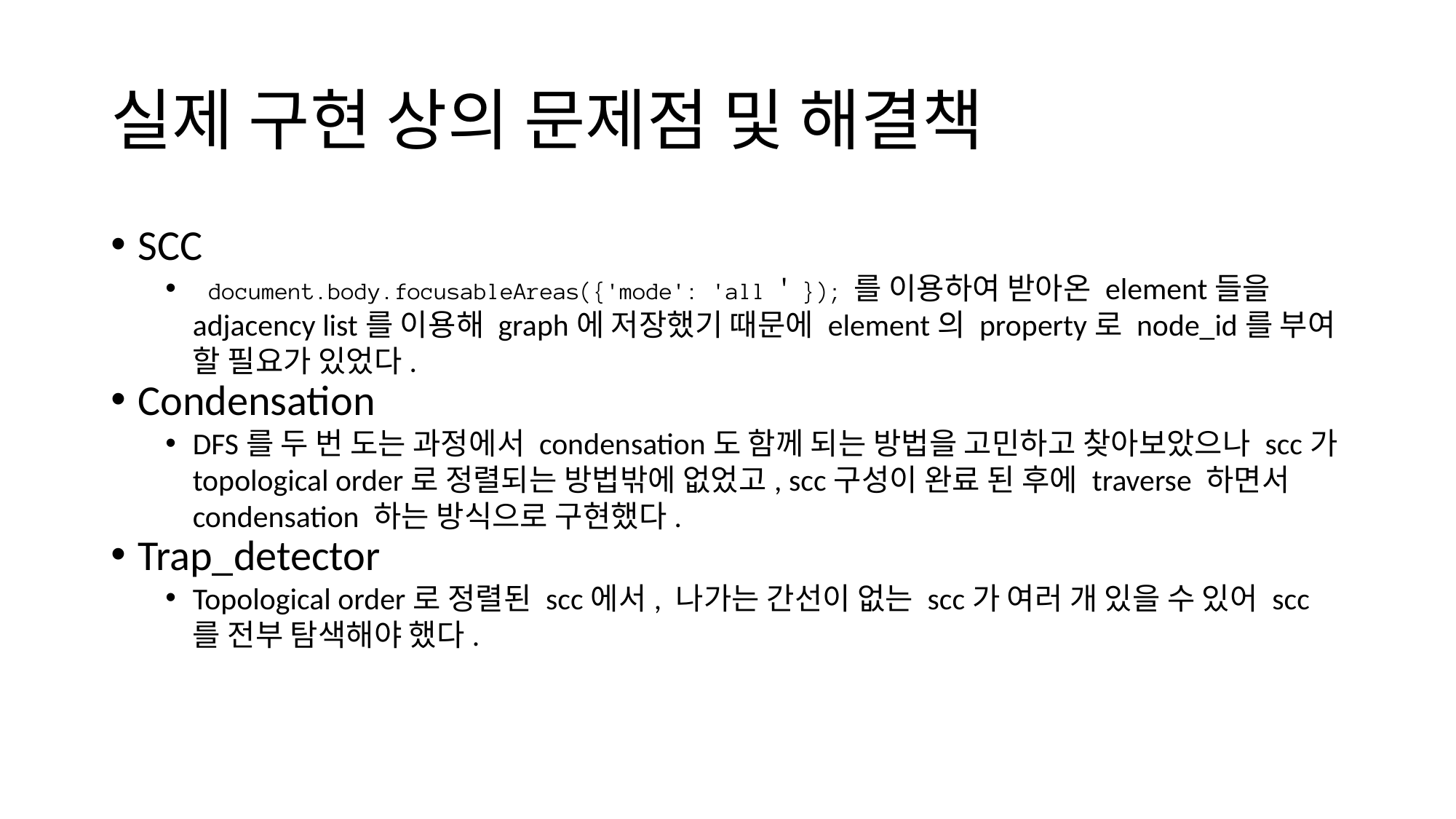

실제 구현 상의 문제점 및 해결책
SCC
 document.body.focusableAreas({'mode': 'all＇}); 를 이용하여 받아온 element들을 adjacency list를 이용해 graph에 저장했기 때문에 element의 property로 node_id를 부여 할 필요가 있었다.
Condensation
DFS를 두 번 도는 과정에서 condensation도 함께 되는 방법을 고민하고 찾아보았으나 scc가 topological order로 정렬되는 방법밖에 없었고, scc구성이 완료 된 후에 traverse 하면서 condensation 하는 방식으로 구현했다.
Trap_detector
Topological order로 정렬된 scc에서, 나가는 간선이 없는 scc가 여러 개 있을 수 있어 scc를 전부 탐색해야 했다.